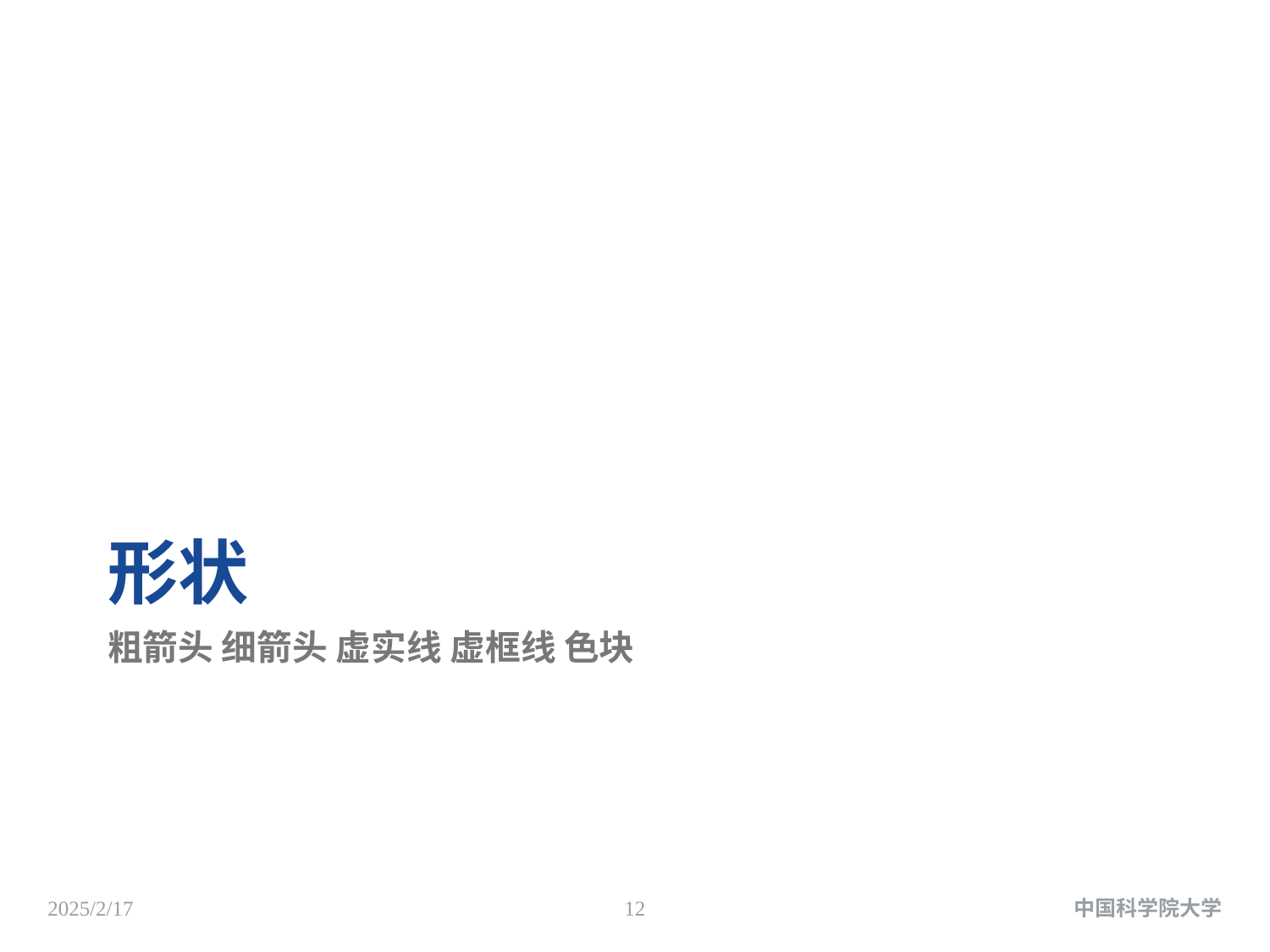

# 形状
粗箭头 细箭头 虚实线 虚框线 色块
2025/2/17
12
中国科学院大学